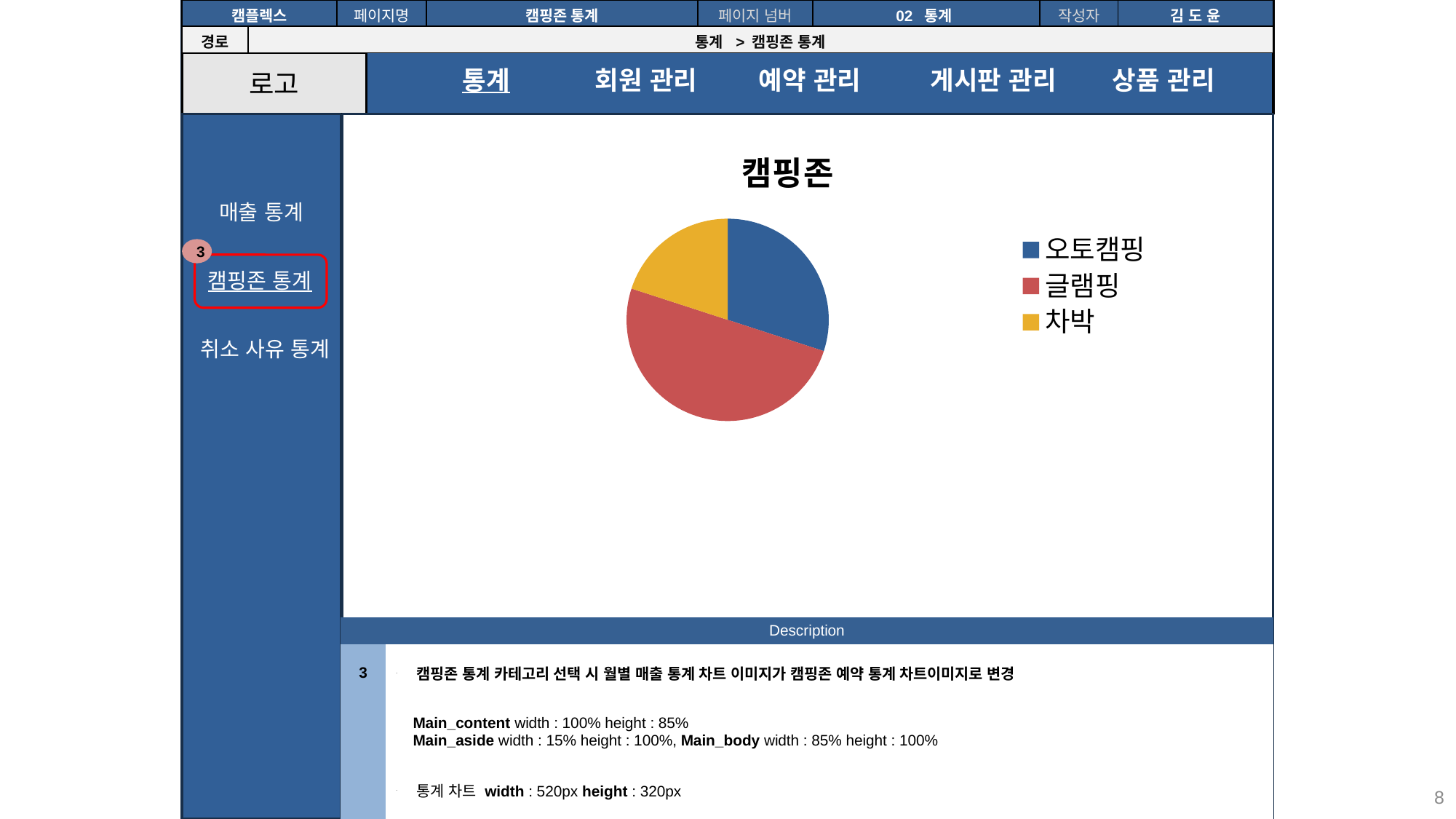

| 캠플렉스 |  | 페이지명 | 캠핑존 통계 | 페이지 넘버 | 02 통계 | 작성자 | 김 도 윤 |
| --- | --- | --- | --- | --- | --- | --- | --- |
| 경로 | 통계 > 캠핑존 통계 |  |  |  |  |  |  |

로고
통계
회원 관리
예약 관리
게시판 관리
상품 관리

### Chart:

| Category | 캠핑존 |
|---|---|
| 오토캠핑 | 3.0 |
| 글램핑 | 5.0 |
| 차박 | 2.0 |
매출 통계
3

캠핑존 통계
취소 사유 통계
| Description |  |
| --- | --- |
| 3 | 캠핑존 통계 카테고리 선택 시 월별 매출 통계 차트 이미지가 캠핑존 예약 통계 차트이미지로 변경 |
|  | Main\_content width : 100% height : 85% Main\_aside width : 15% height : 100%, Main\_body width : 85% height : 100% |
|  | 통계 차트 width : 520px height : 320px |
8